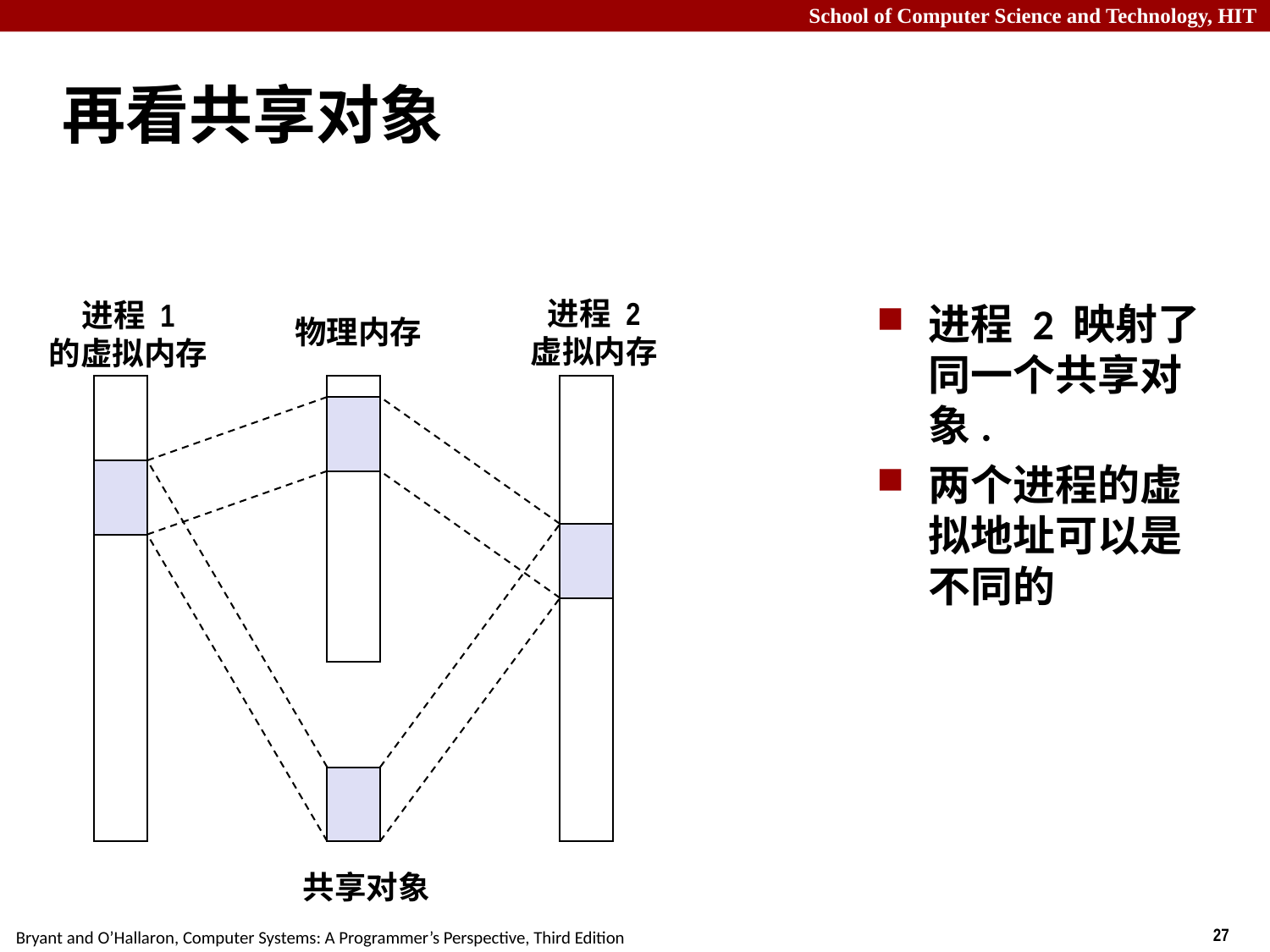

# 再看共享对象
进程 2
虚拟内存
进程 1
的虚拟内存
进程 2 映射了同一个共享对象.
两个进程的虚拟地址可以是不同的
物理内存

共享对象